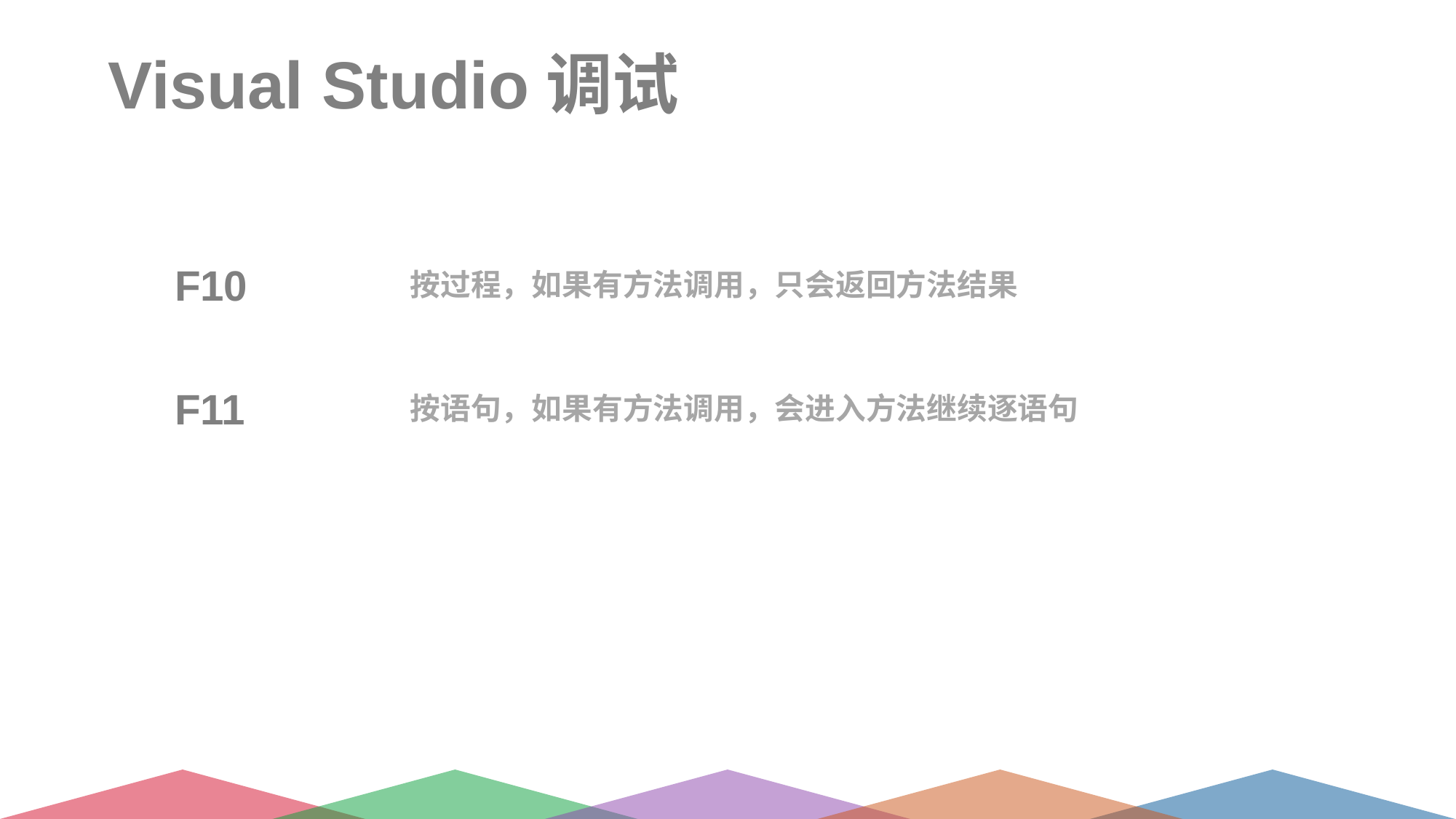

Visual Studio调试
F10
按过程，如果有方法调用，只会返回方法结果
F11
按语句，如果有方法调用，会进入方法继续逐语句